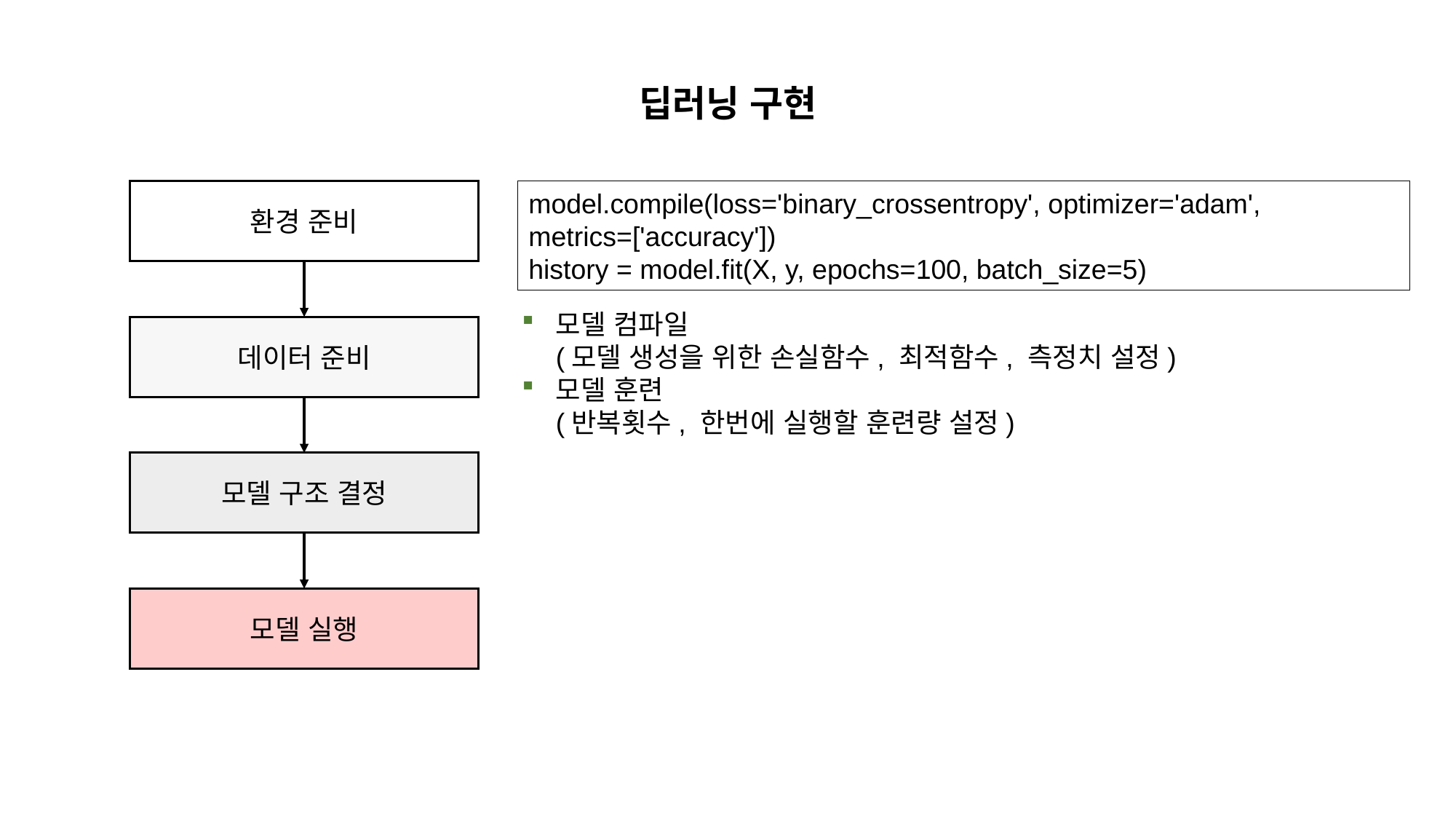

딥러닝 구현
환경 준비
model.compile(loss='binary_crossentropy', optimizer='adam', metrics=['accuracy'])
history = model.fit(X, y, epochs=100, batch_size=5)
모델 컴파일
(모델 생성을 위한 손실함수, 최적함수, 측정치 설정)
모델 훈련
(반복횟수, 한번에 실행할 훈련량 설정)
데이터 준비
모델 구조 결정
모델 실행